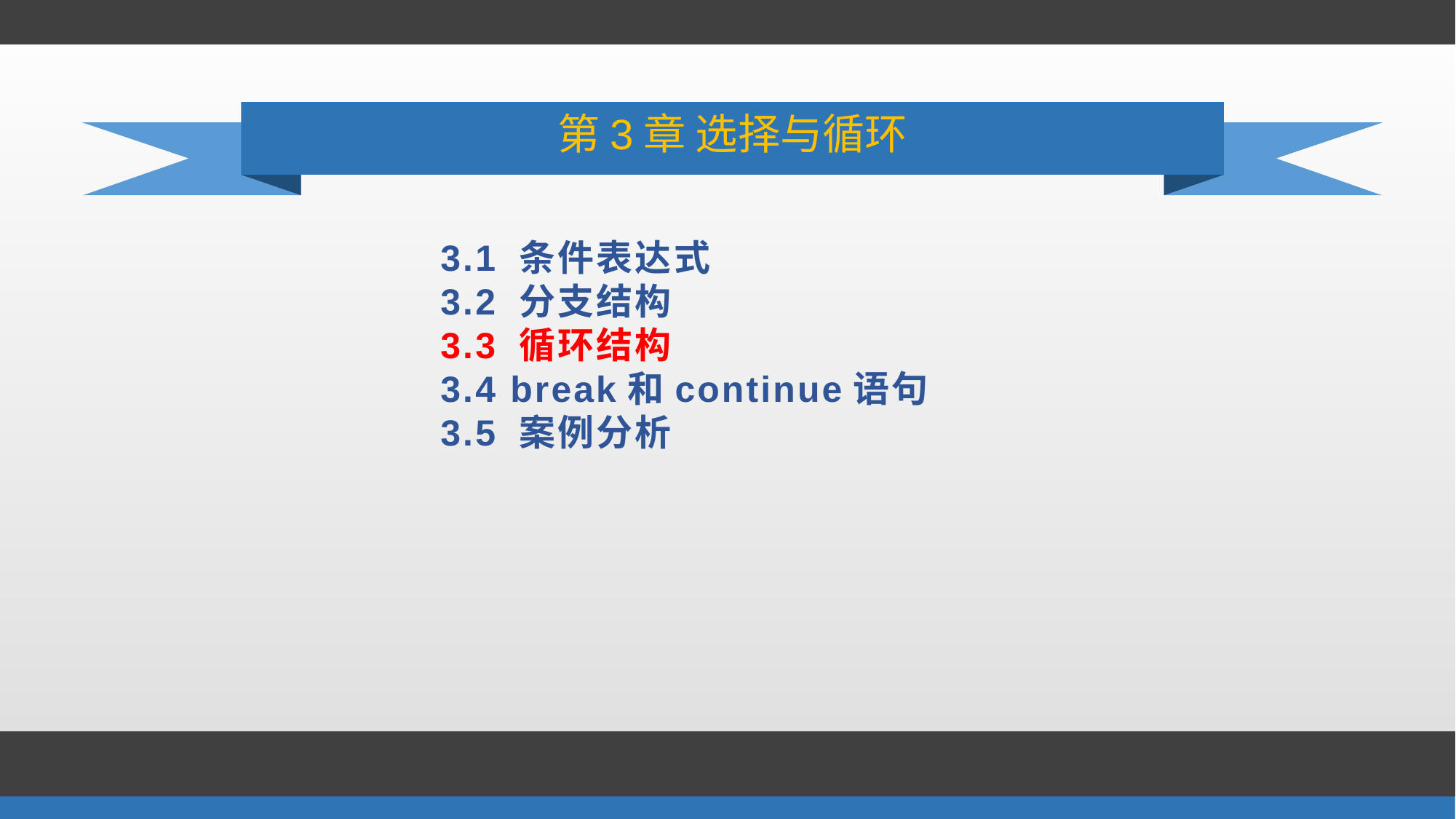

# 第3章 选择与循环
3.1 条件表达式
3.2 分支结构
3.3 循环结构
3.4 break和continue语句
3.5 案例分析